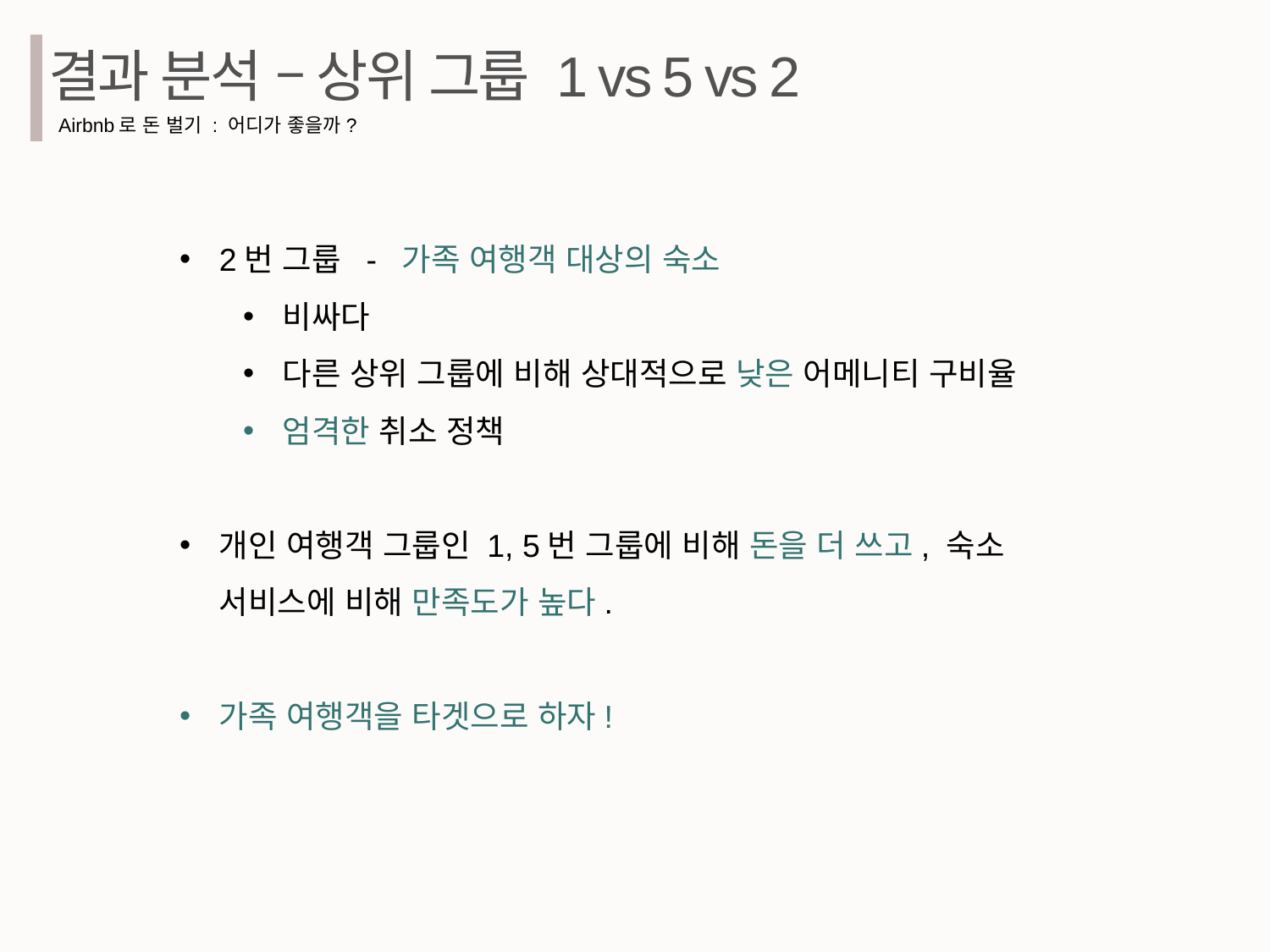

결과 분석 – 상위 그룹 1 vs 5 vs 2
Airbnb로 돈 벌기 : 어디가 좋을까?
2번 그룹  -  가족 여행객 대상의 숙소
비싸다
다른 상위 그룹에 비해 상대적으로 낮은 어메니티 구비율
엄격한 취소 정책

개인 여행객 그룹인 1, 5번 그룹에 비해 돈을 더 쓰고, 숙소 서비스에 비해 만족도가 높다.

가족 여행객을 타겟으로 하자!